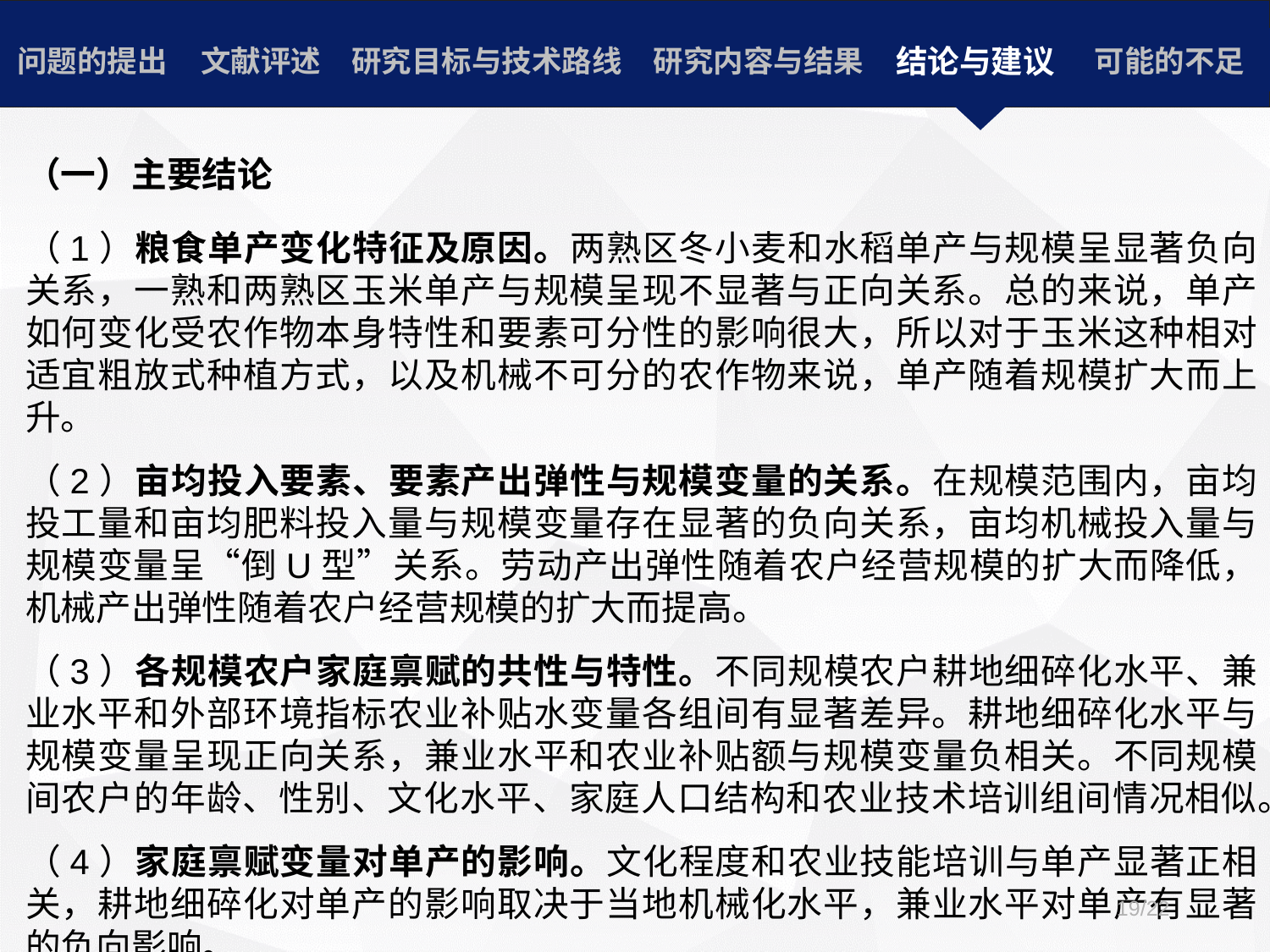

| 问题的提出 | 文献评述 | 研究目标与技术路线 | 研究内容与结果 | 结论与建议 | 可能的不足 |
| --- | --- | --- | --- | --- | --- |

（一）主要结论
（1）粮食单产变化特征及原因。两熟区冬小麦和水稻单产与规模呈显著负向关系，一熟和两熟区玉米单产与规模呈现不显著与正向关系。总的来说，单产如何变化受农作物本身特性和要素可分性的影响很大，所以对于玉米这种相对适宜粗放式种植方式，以及机械不可分的农作物来说，单产随着规模扩大而上升。
（2）亩均投入要素、要素产出弹性与规模变量的关系。在规模范围内，亩均投工量和亩均肥料投入量与规模变量存在显著的负向关系，亩均机械投入量与规模变量呈“倒U型”关系。劳动产出弹性随着农户经营规模的扩大而降低，机械产出弹性随着农户经营规模的扩大而提高。
（3）各规模农户家庭禀赋的共性与特性。不同规模农户耕地细碎化水平、兼业水平和外部环境指标农业补贴水变量各组间有显著差异。耕地细碎化水平与规模变量呈现正向关系，兼业水平和农业补贴额与规模变量负相关。不同规模间农户的年龄、性别、文化水平、家庭人口结构和农业技术培训组间情况相似。
（4）家庭禀赋变量对单产的影响。文化程度和农业技能培训与单产显著正相关，耕地细碎化对单产的影响取决于当地机械化水平，兼业水平对单产有显著的负向影响。
19/22